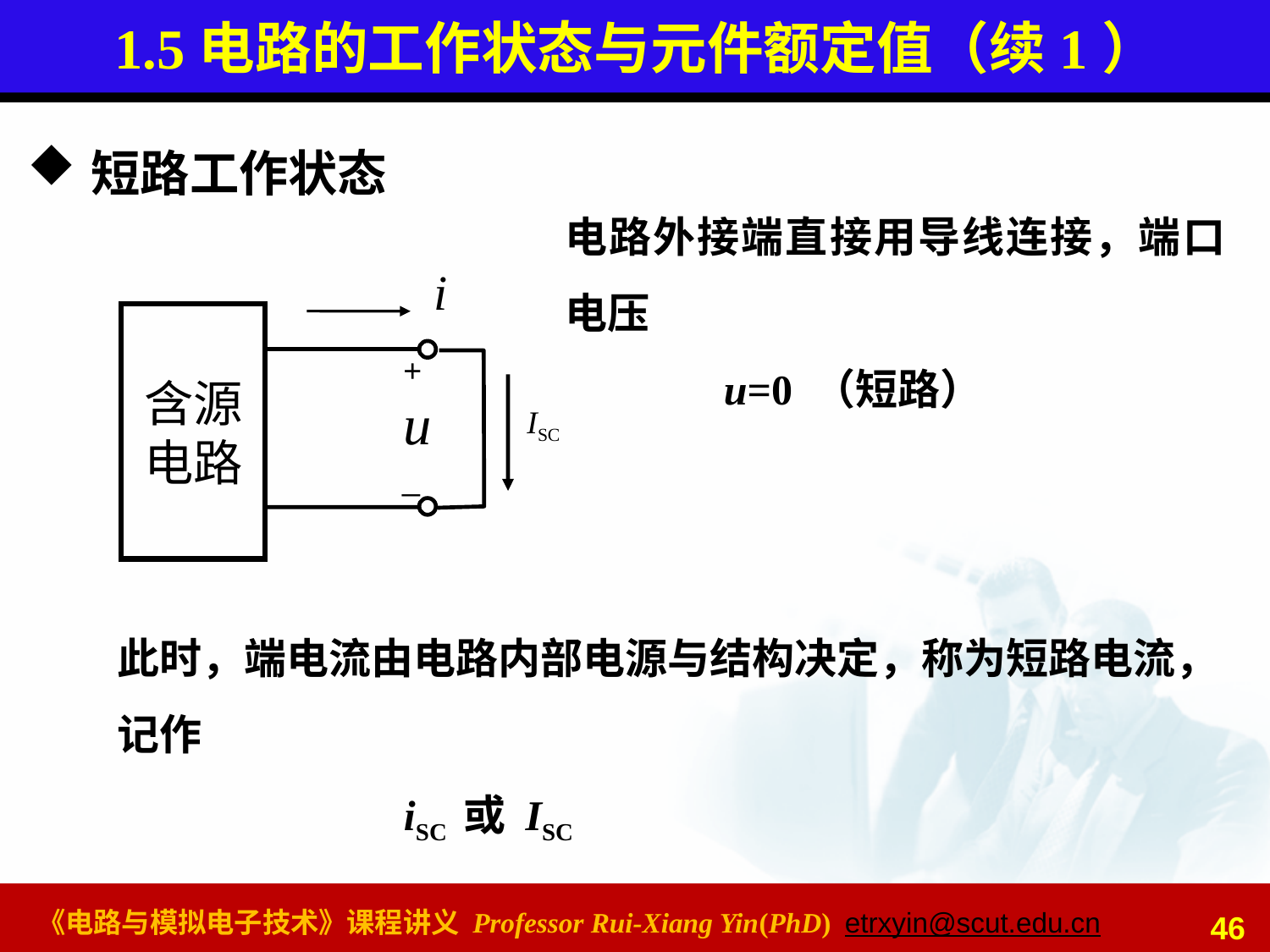

# 1.5电路的工作状态与元件额定值（续1）
短路工作状态
电路外接端直接用导线连接，端口电压
               u=0 （短路）
i
含源
电路

+
u
_

 ISC
此时，端电流由电路内部电源与结构决定，称为短路电流，记作
                             iSC 或 ISC
46